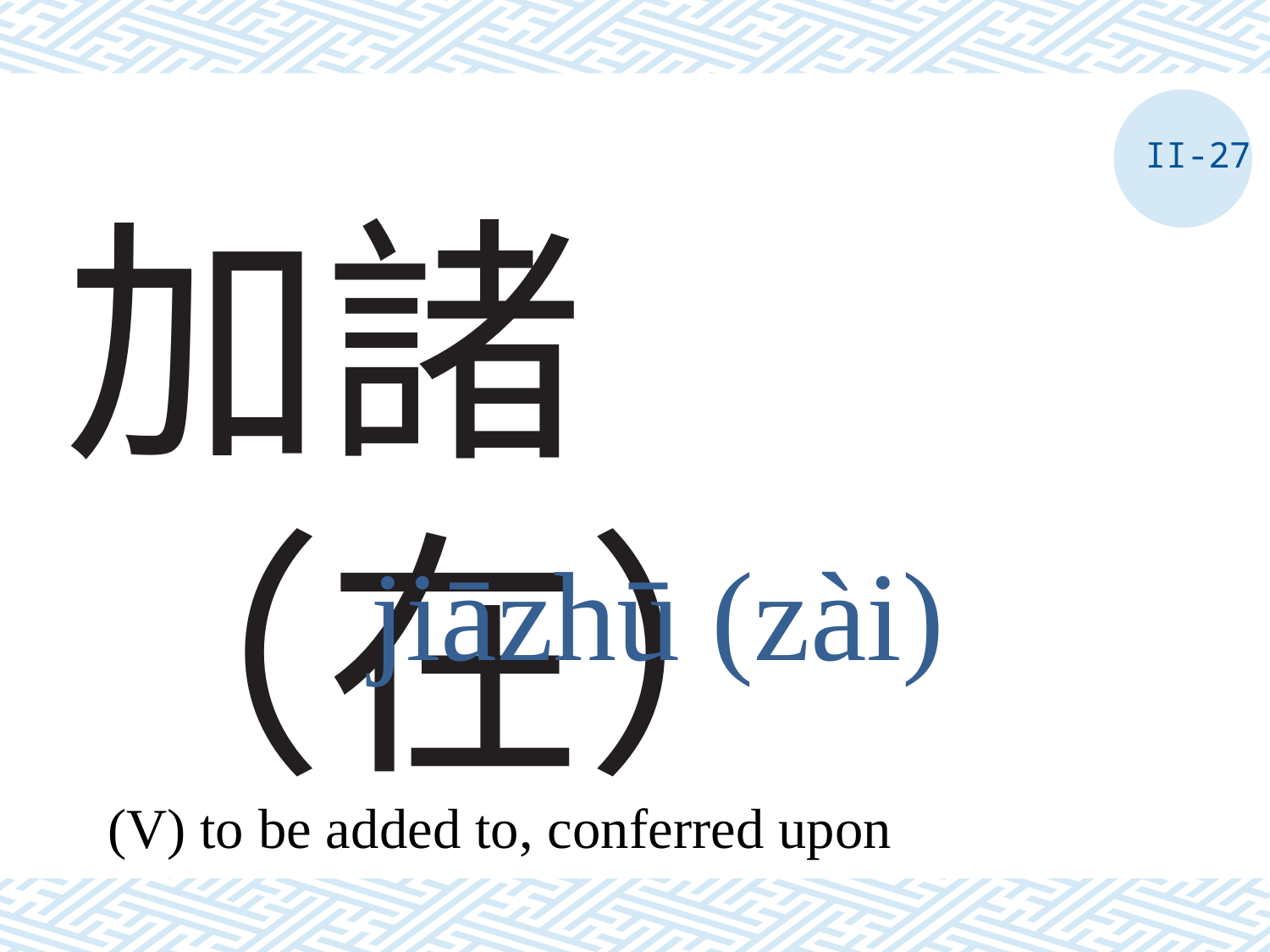

II-27

# 加諸（在）
jiāzhū (zài)
(V) to be added to, conferred upon